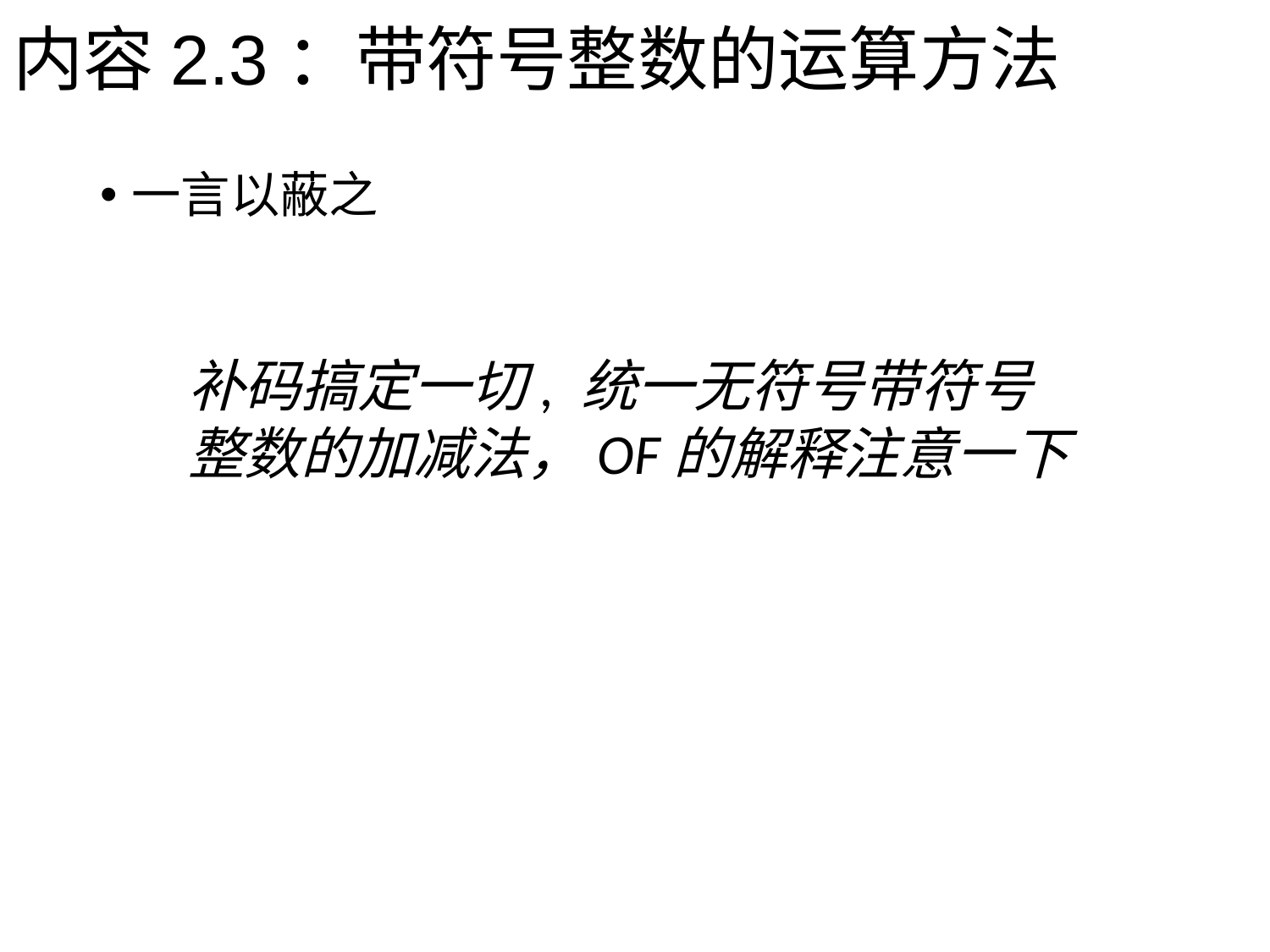

# 内容2.3：带符号整数的运算方法
一言以蔽之
补码搞定一切, 统一无符号带符号整数的加减法，OF的解释注意一下